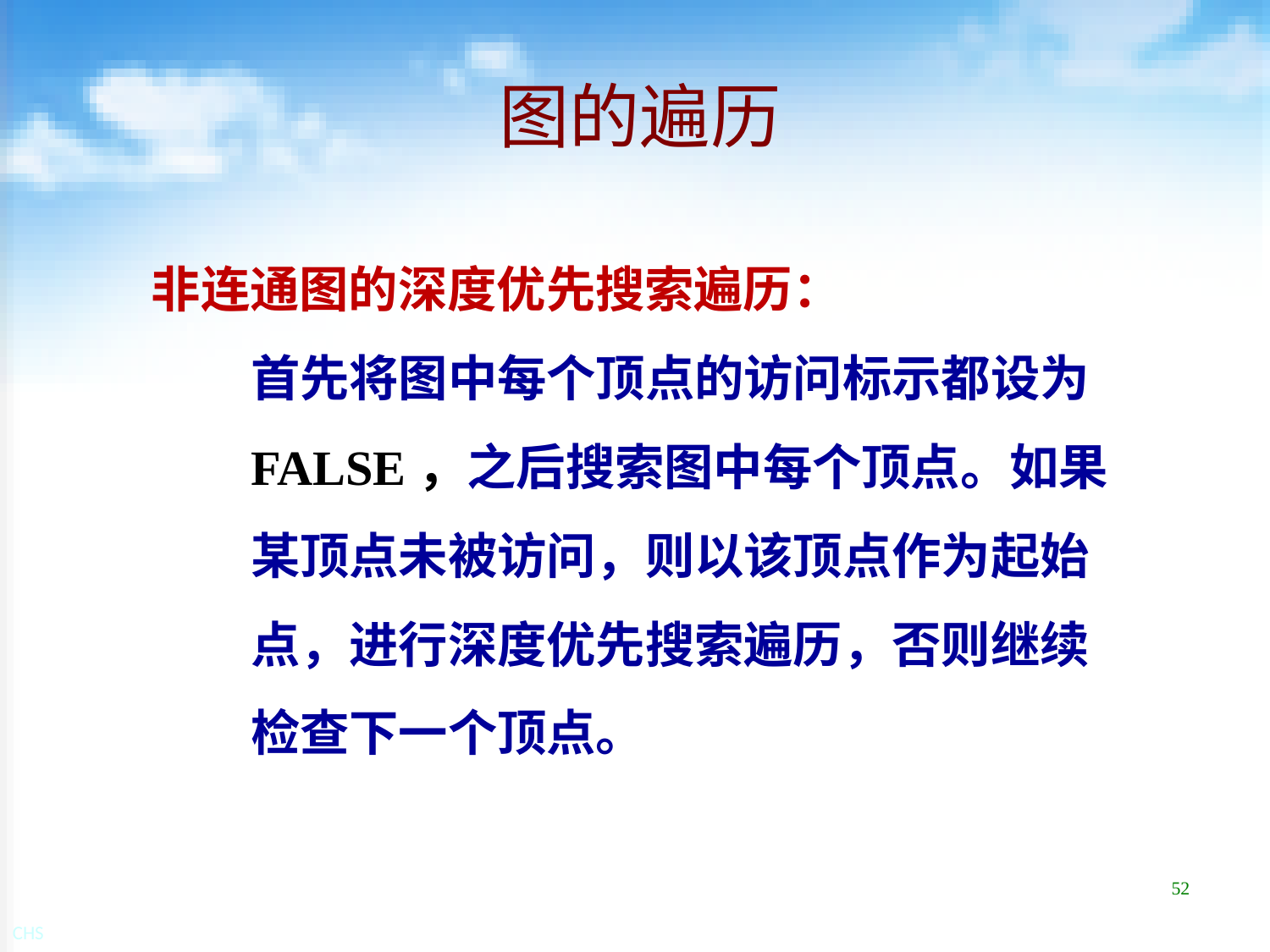

# 图的遍历
非连通图的深度优先搜索遍历：
	首先将图中每个顶点的访问标示都设为FALSE，之后搜索图中每个顶点。如果某顶点未被访问，则以该顶点作为起始点，进行深度优先搜索遍历，否则继续检查下一个顶点。
52